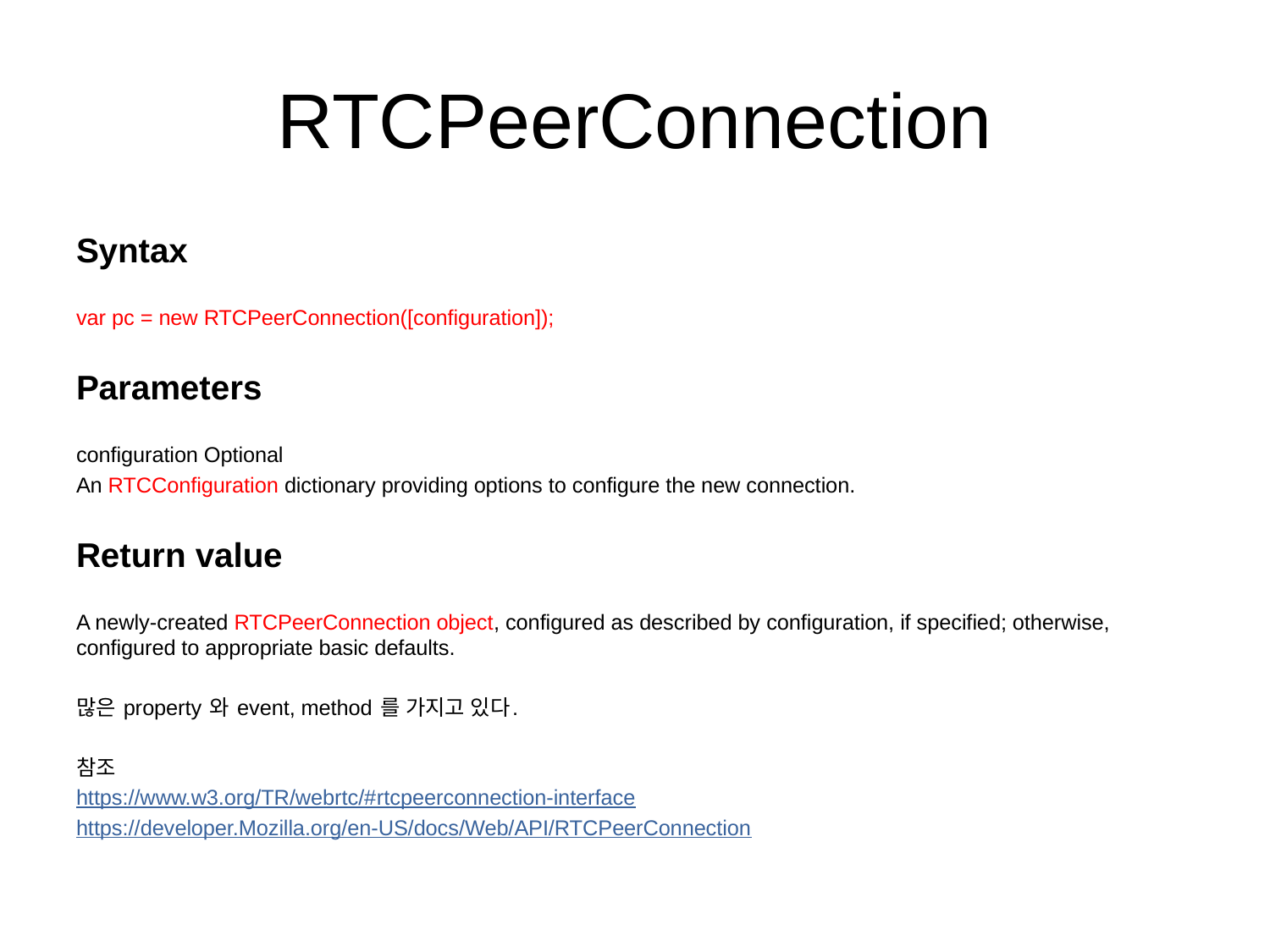

# RTCPeerConnection
Syntax

var pc = new RTCPeerConnection([configuration]);

Parameters

configuration Optional
An RTCConfiguration dictionary providing options to configure the new connection.

Return value

A newly-created RTCPeerConnection object, configured as described by configuration, if specified; otherwise, configured to appropriate basic defaults.

많은 property 와 event, method 를 가지고 있다.

참조
https://www.w3.org/TR/webrtc/#rtcpeerconnection-interface
https://developer.Mozilla.org/en-US/docs/Web/API/RTCPeerConnection